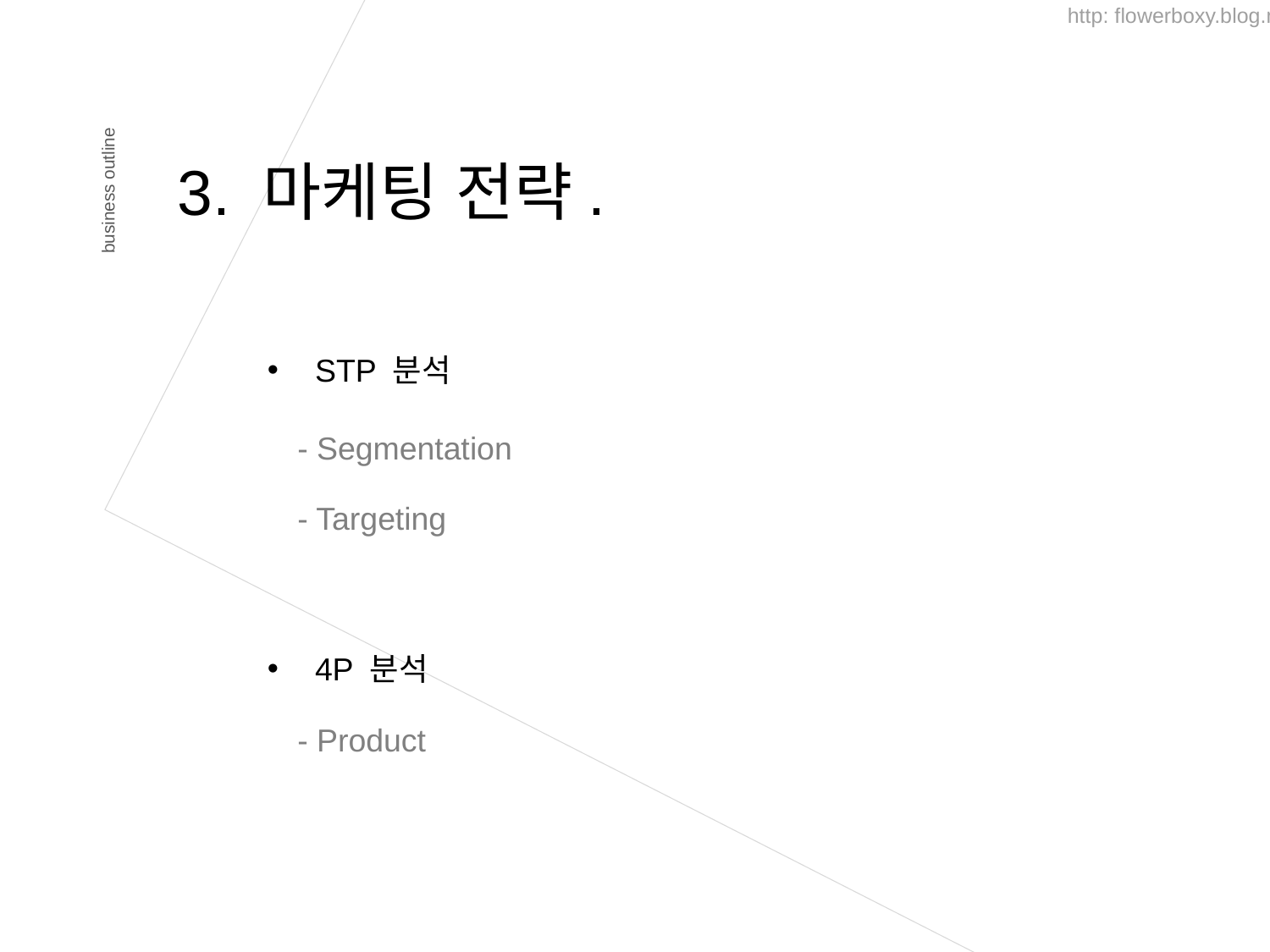

http: flowerboxy.blog.me
business outline
3. 마케팅 전략.
STP 분석
- Segmentation
- Targeting
4P 분석
- Product